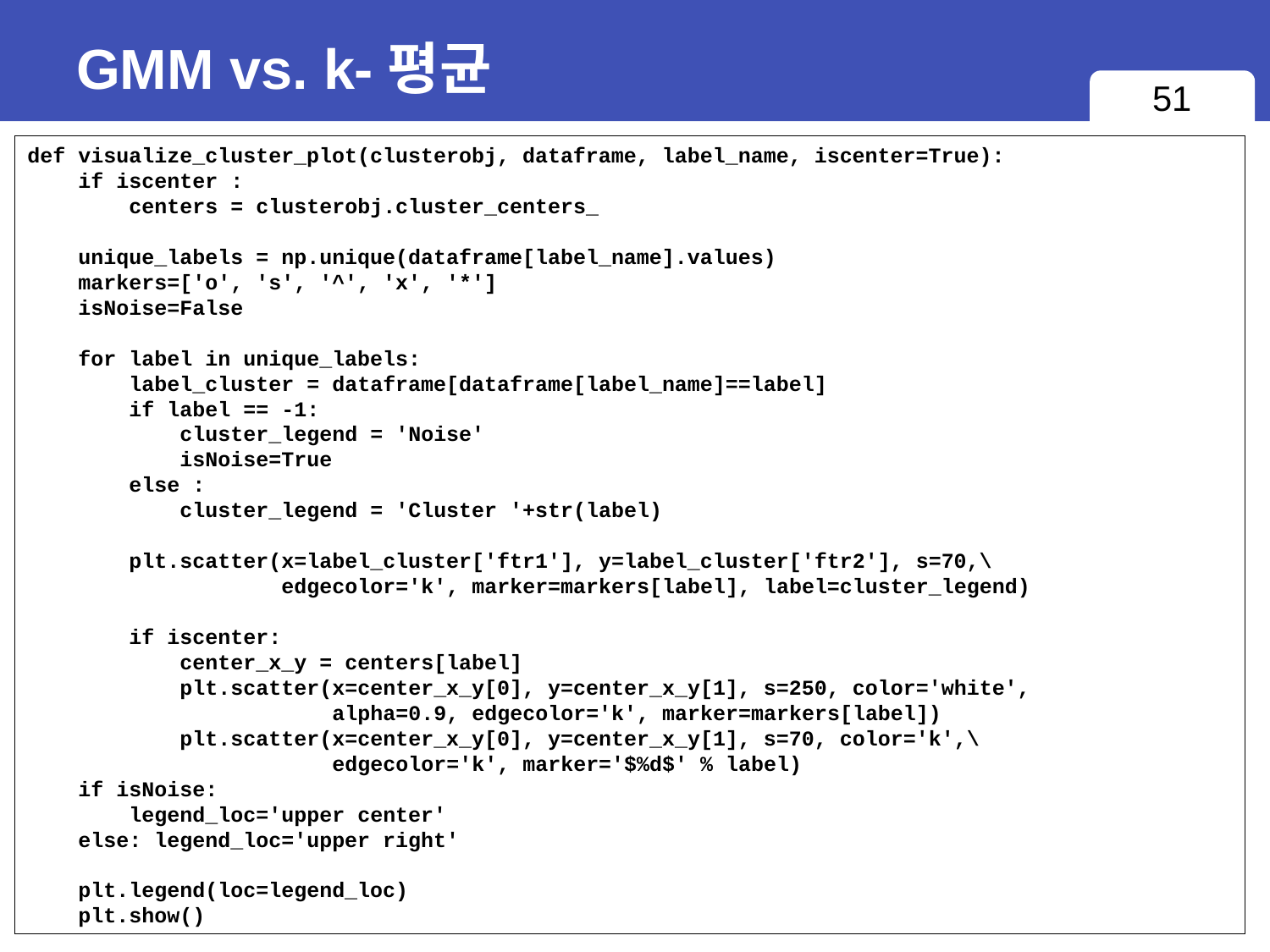

# GMM vs. k-평균
51
def visualize_cluster_plot(clusterobj, dataframe, label_name, iscenter=True):
    if iscenter :
        centers = clusterobj.cluster_centers_

    unique_labels = np.unique(dataframe[label_name].values)
    markers=['o', 's', '^', 'x', '*']
    isNoise=False

    for label in unique_labels:
        label_cluster = dataframe[dataframe[label_name]==label]
        if label == -1:
            cluster_legend = 'Noise'
            isNoise=True
        else :
            cluster_legend = 'Cluster '+str(label)

        plt.scatter(x=label_cluster['ftr1'], y=label_cluster['ftr2'], s=70,\
                    edgecolor='k', marker=markers[label], label=cluster_legend)

        if iscenter:
            center_x_y = centers[label]
            plt.scatter(x=center_x_y[0], y=center_x_y[1], s=250, color='white',
                        alpha=0.9, edgecolor='k', marker=markers[label])
            plt.scatter(x=center_x_y[0], y=center_x_y[1], s=70, color='k',\
                        edgecolor='k', marker='$%d$' % label)
    if isNoise:
        legend_loc='upper center'
    else: legend_loc='upper right'

    plt.legend(loc=legend_loc)
    plt.show()